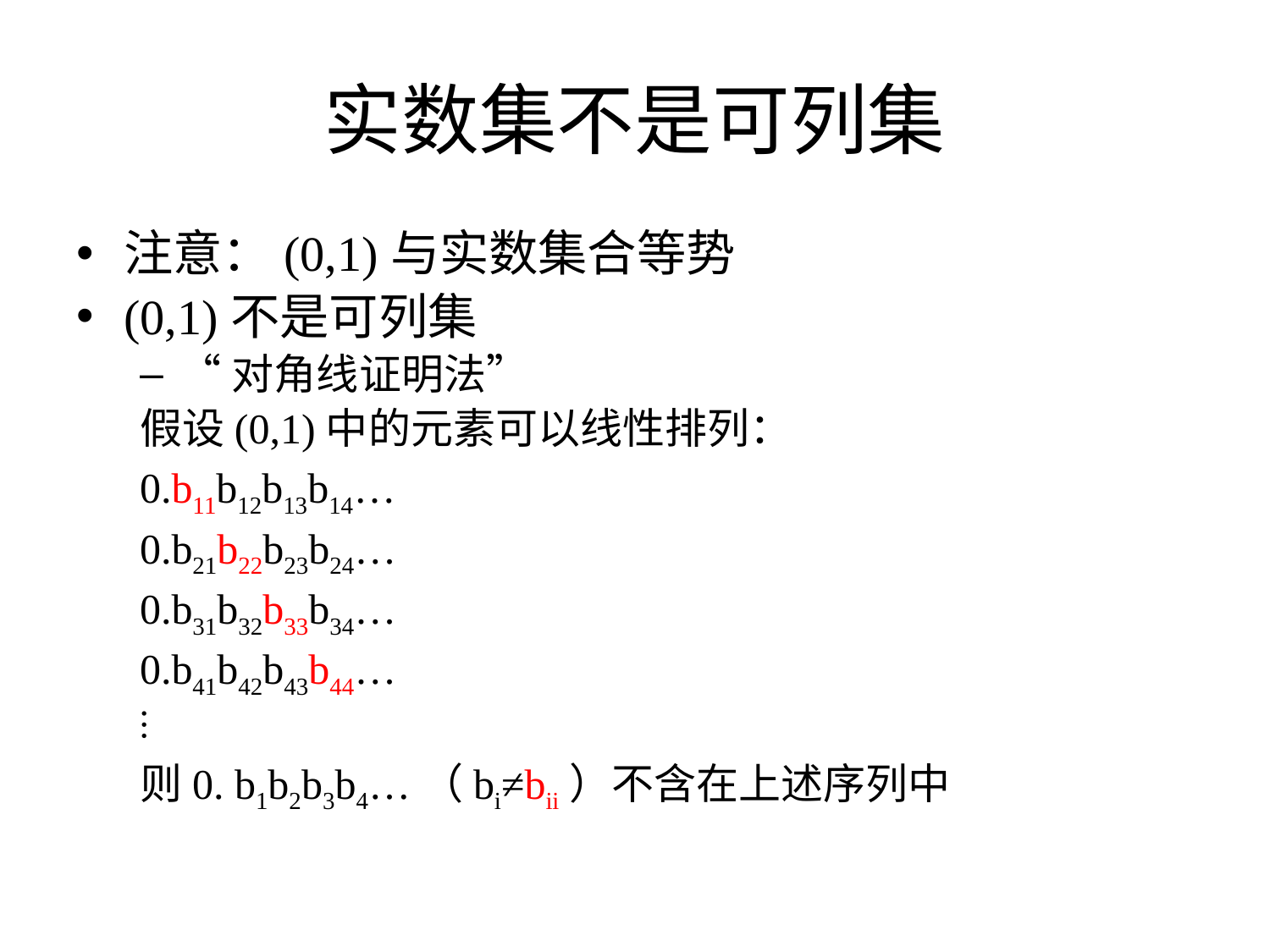

# 实数集不是可列集
注意：(0,1)与实数集合等势
(0,1)不是可列集
“对角线证明法”
假设(0,1)中的元素可以线性排列：
0.b11b12b13b14…
0.b21b22b23b24…
0.b31b32b33b34…
0.b41b42b43b44…
⋮
则0. b1b2b3b4…（bi≠bii）不含在上述序列中